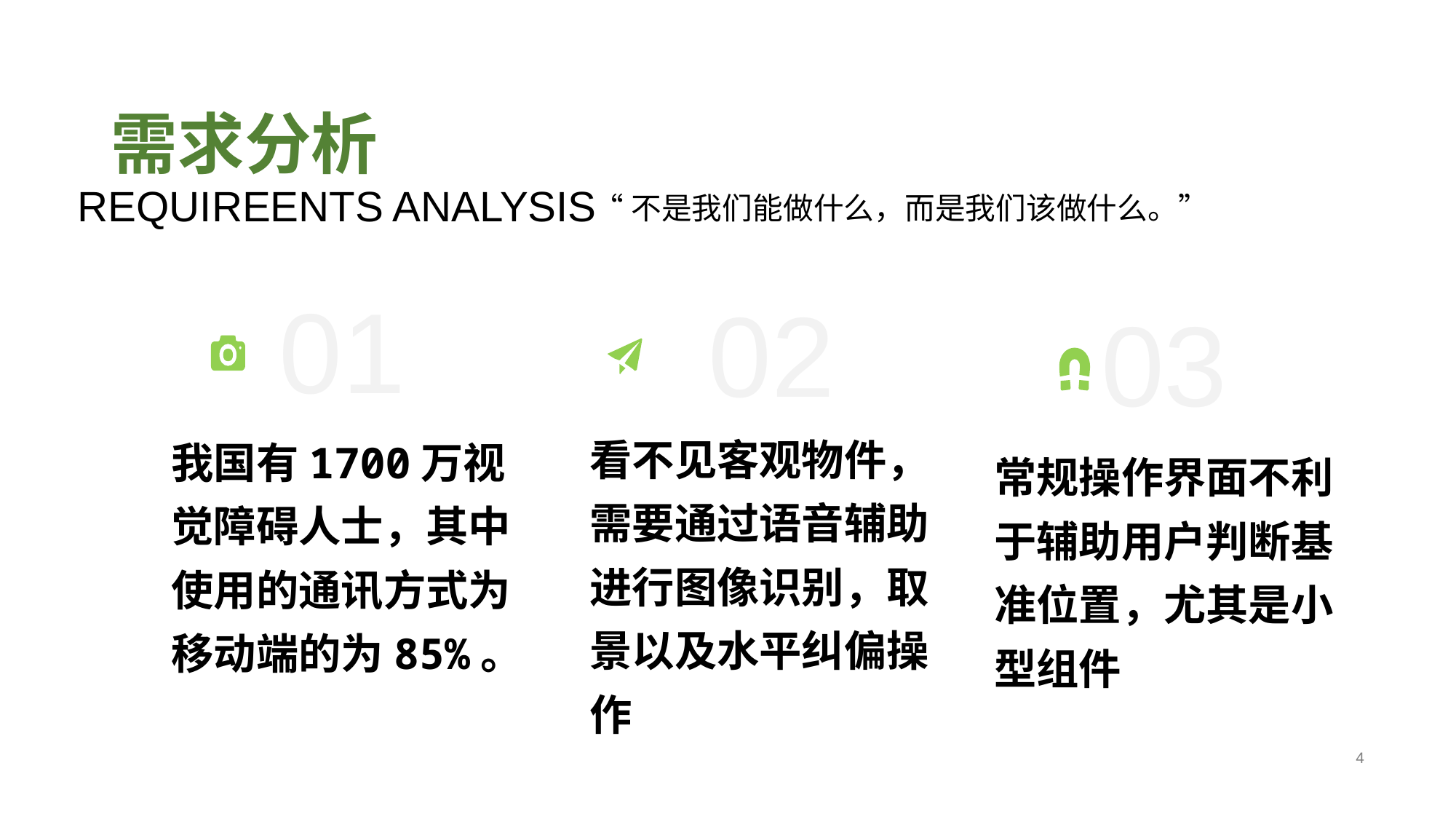

# 需求分析
REQUIREENTS ANALYSIS
“不是我们能做什么，而是我们该做什么。”
01
02
03

看不见客观物件，需要通过语音辅助进行图像识别，取景以及水平纠偏操作
我国有1700万视觉障碍人士，其中使用的通讯方式为移动端的为85%。
常规操作界面不利于辅助用户判断基准位置，尤其是小型组件
4